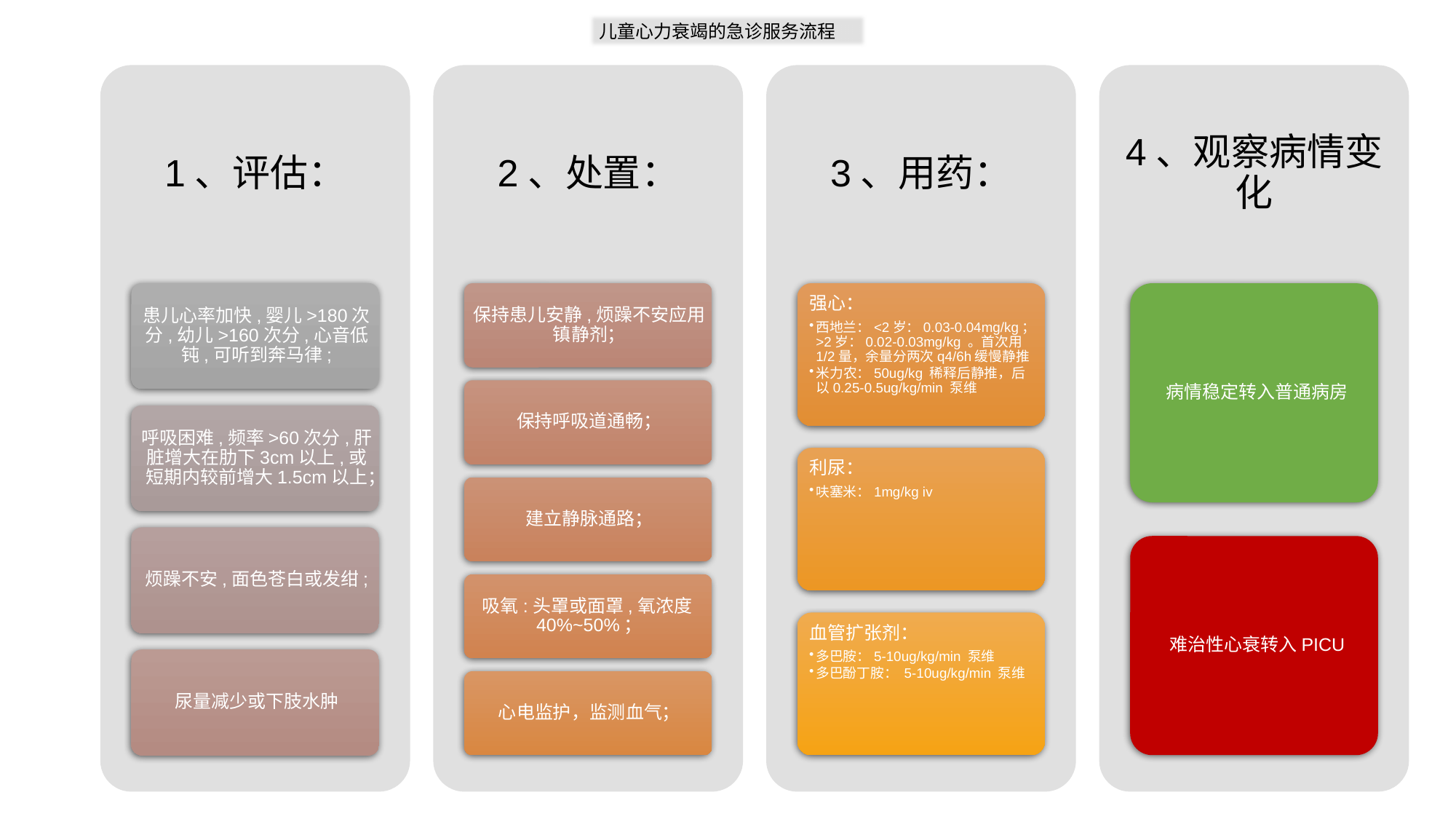

儿童心力衰竭的急诊服务流程
1、评估：
患儿心率加快,婴儿>180次分,幼儿>160次分,心音低钝,可听到奔马律;
呼吸困难,频率>60次分,肝脏增大在肋下3cm以上,或短期内较前增大1.5cm以上；
烦躁不安,面色苍白或发绀;
尿量减少或下肢水肿
2、处置：
保持患儿安静,烦躁不安应用镇静剂；
保持呼吸道通畅；
建立静脉通路；
吸氧:头罩或面罩,氧浓度40%~50%；
心电监护，监测血气；
3、用药：
强心：
西地兰：<2岁：0.03-0.04mg/kg；>2岁：0.02-0.03mg/kg 。首次用1/2量，余量分两次q4/6h缓慢静推
米力农：50ug/kg 稀释后静推，后以0.25-0.5ug/kg/min 泵维
利尿：
呋塞米：1mg/kg iv
血管扩张剂：
多巴胺：5-10ug/kg/min 泵维
多巴酚丁胺： 5-10ug/kg/min 泵维
4、观察病情变化
病情稳定转入普通病房
难治性心衰转入PICU